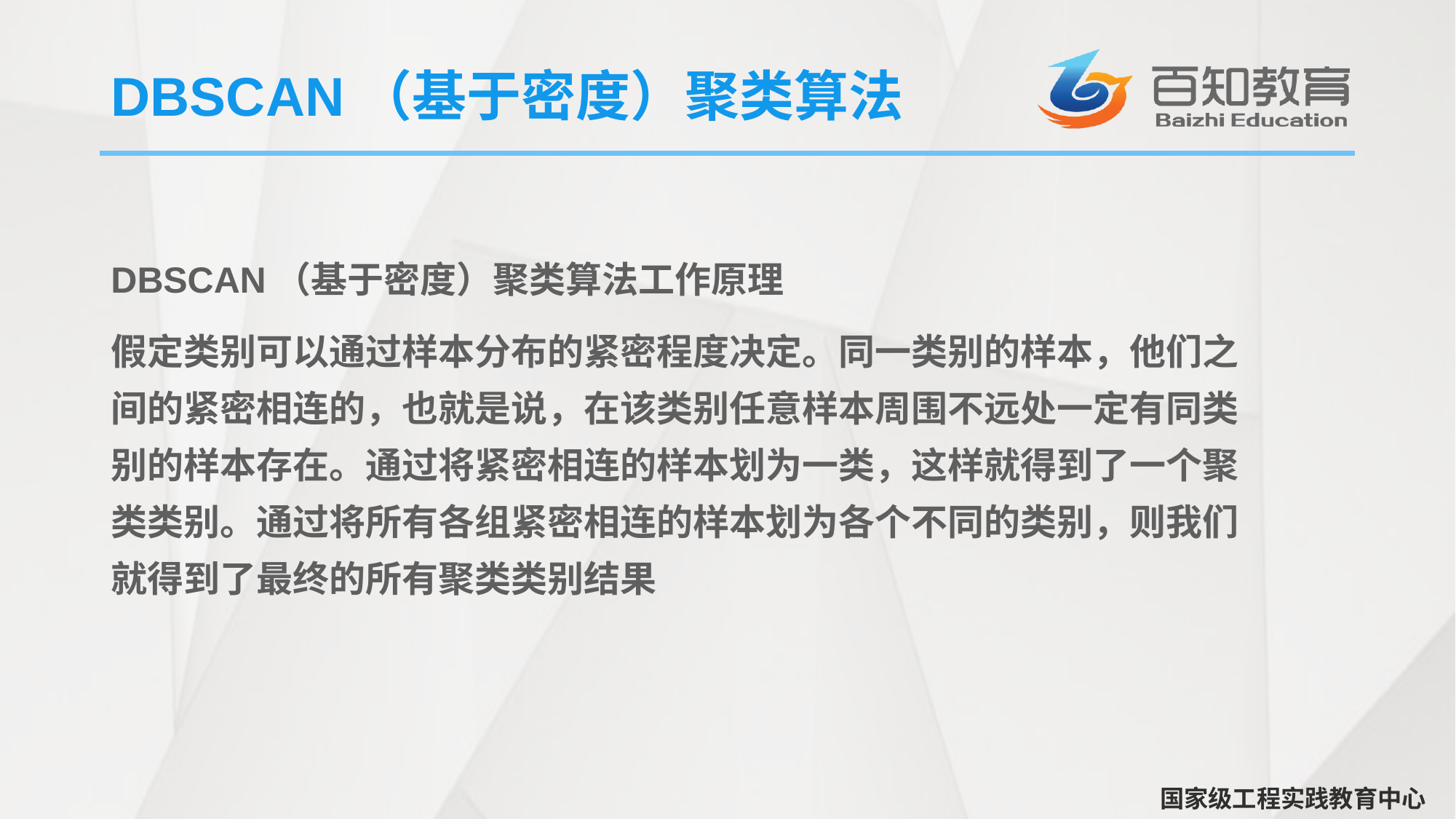

# DBSCAN（基于密度）聚类算法

DBSCAN（基于密度）聚类算法工作原理
假定类别可以通过样本分布的紧密程度决定。同一类别的样本，他们之间的紧密相连的，也就是说，在该类别任意样本周围不远处一定有同类别的样本存在。通过将紧密相连的样本划为一类，这样就得到了一个聚类类别。通过将所有各组紧密相连的样本划为各个不同的类别，则我们就得到了最终的所有聚类类别结果